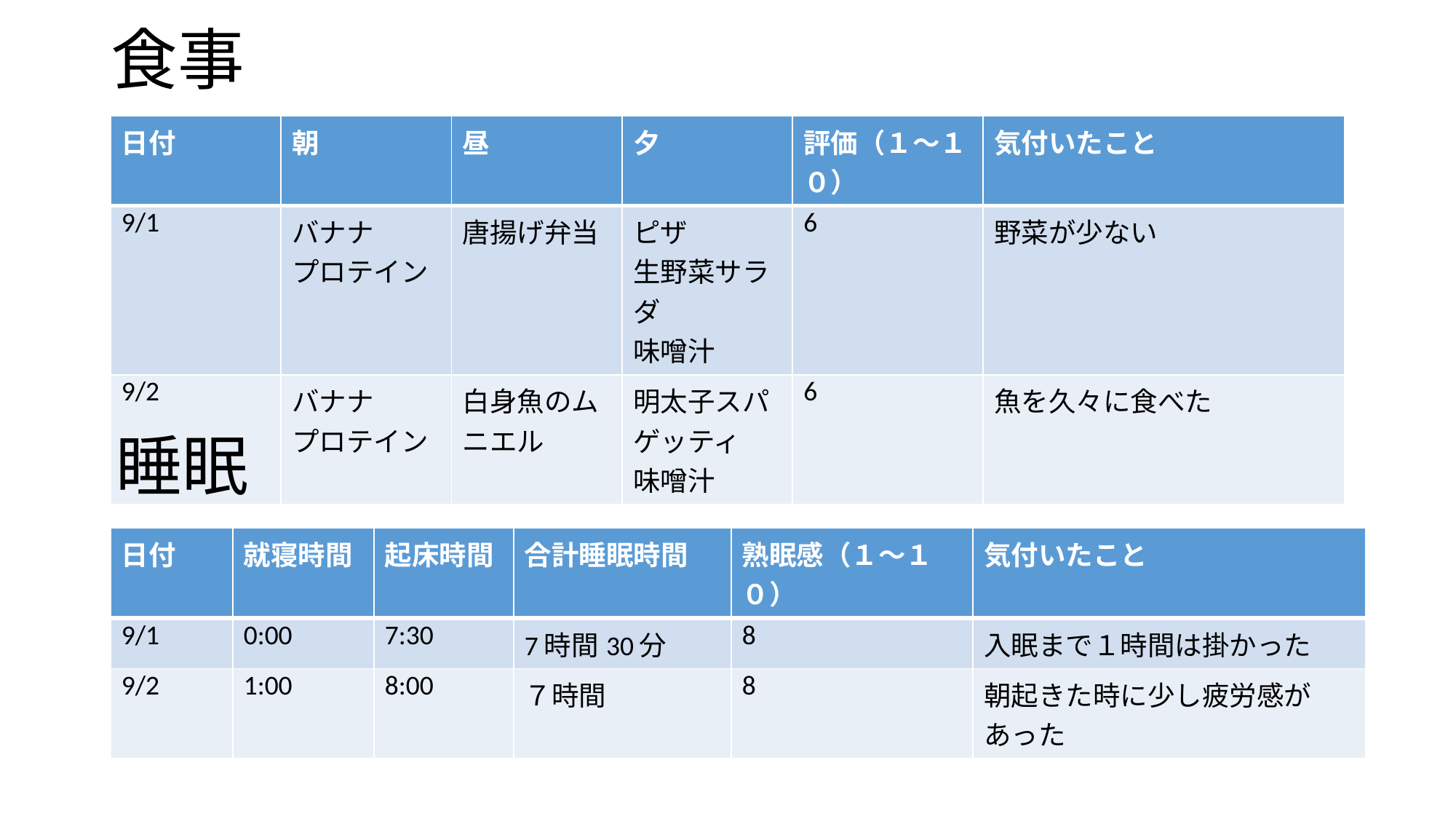

# 食事
| 日付 | 朝 | 昼 | 夕 | 評価（１～１０） | 気付いたこと |
| --- | --- | --- | --- | --- | --- |
| 9/1 | バナナ プロテイン | 唐揚げ弁当 | ピザ 生野菜サラダ 味噌汁 | 6 | 野菜が少ない |
| 9/2 | バナナ プロテイン | 白身魚のムニエル | 明太子スパゲッティ 味噌汁 | 6 | 魚を久々に食べた |
睡眠
| 日付 | 就寝時間 | 起床時間 | 合計睡眠時間 | 熟眠感（１～１０） | 気付いたこと |
| --- | --- | --- | --- | --- | --- |
| 9/1 | 0:00 | 7:30 | 7時間30分 | 8 | 入眠まで１時間は掛かった |
| 9/2 | 1:00 | 8:00 | ７時間 | 8 | 朝起きた時に少し疲労感があった |